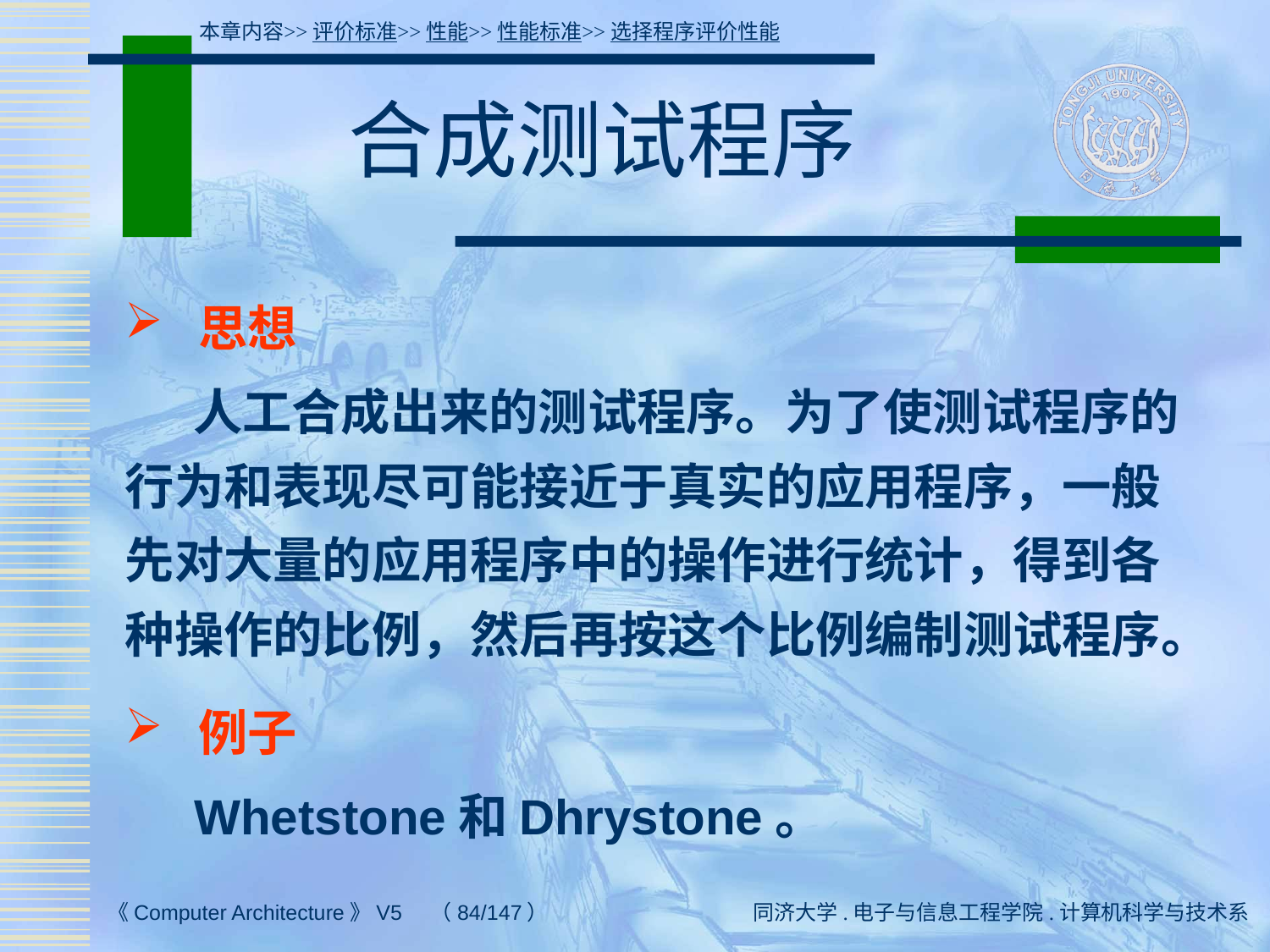

本章内容>>评价标准>>性能>>性能标准>>选择程序评价性能
# 合成测试程序
  思想
     人工合成出来的测试程序。为了使测试程序的行为和表现尽可能接近于真实的应用程序，一般先对大量的应用程序中的操作进行统计，得到各种操作的比例，然后再按这个比例编制测试程序。
  例子
     Whetstone和Dhrystone。